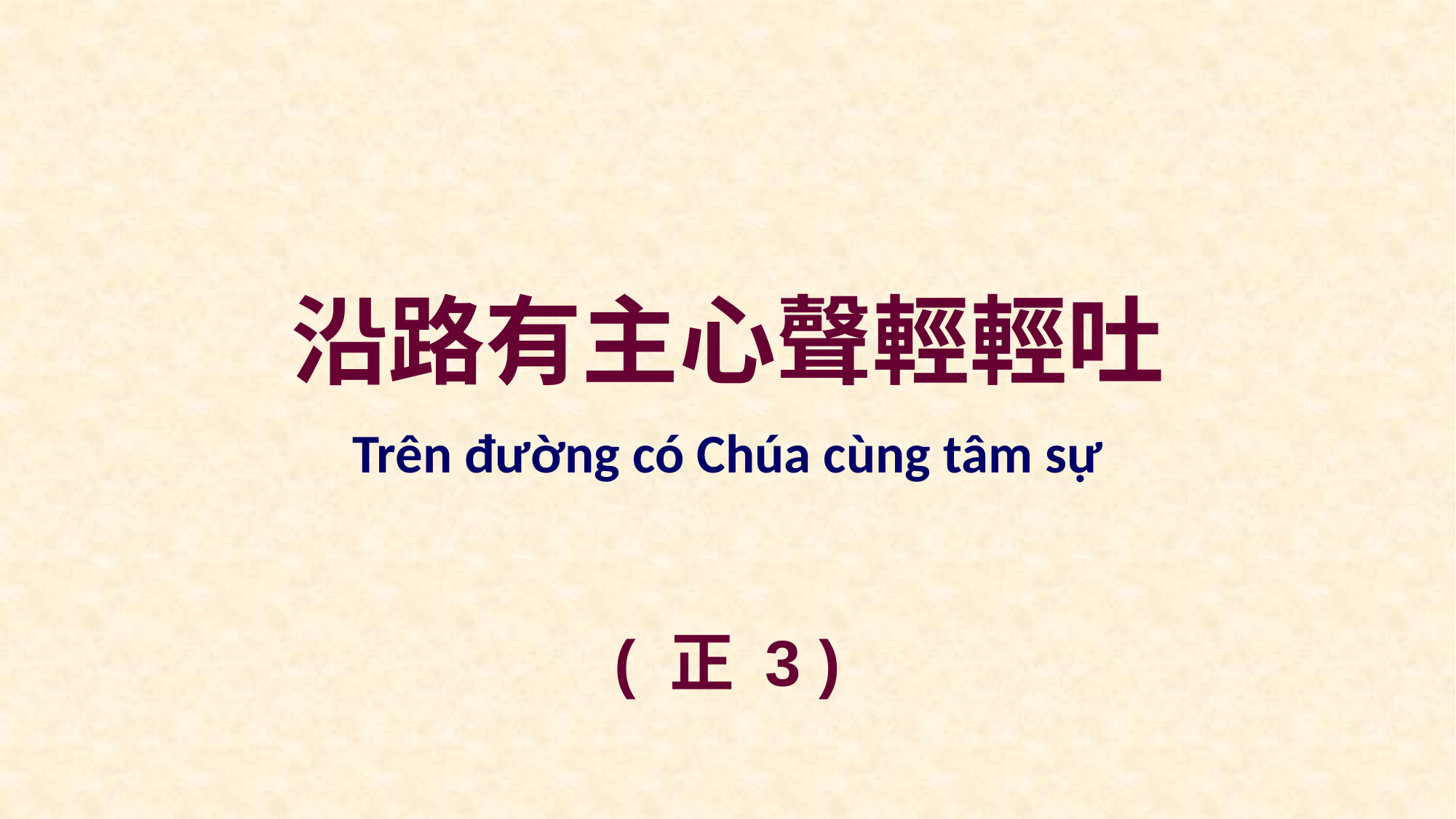

沿路有主心聲輕輕吐
Trên đường có Chúa cùng tâm sự
( 正 3 )